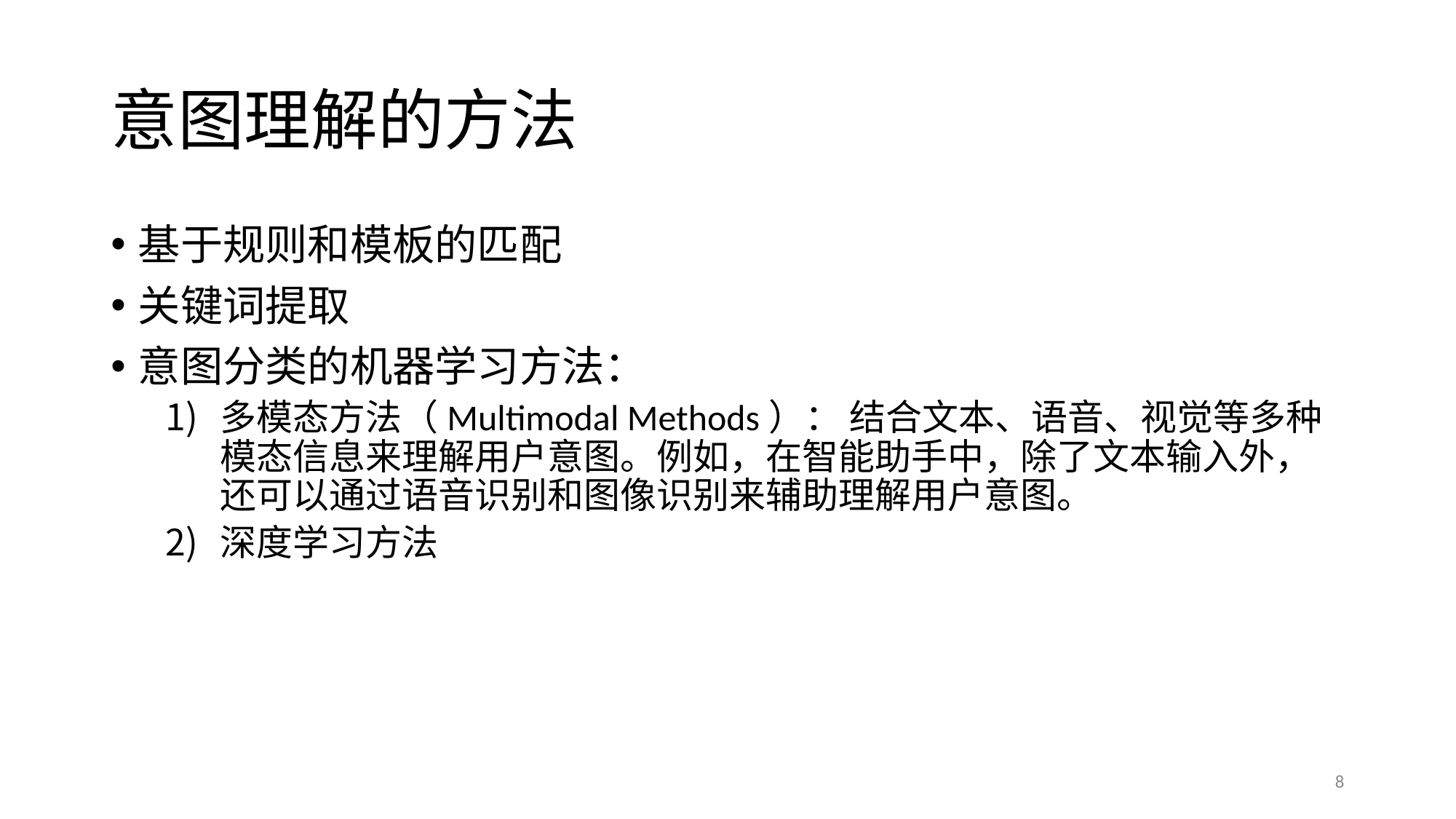

# 意图理解的方法
基于规则和模板的匹配
关键词提取
意图分类的机器学习方法：
多模态方法（Multimodal Methods）： 结合文本、语音、视觉等多种模态信息来理解用户意图。例如，在智能助手中，除了文本输入外，还可以通过语音识别和图像识别来辅助理解用户意图。
深度学习方法
8